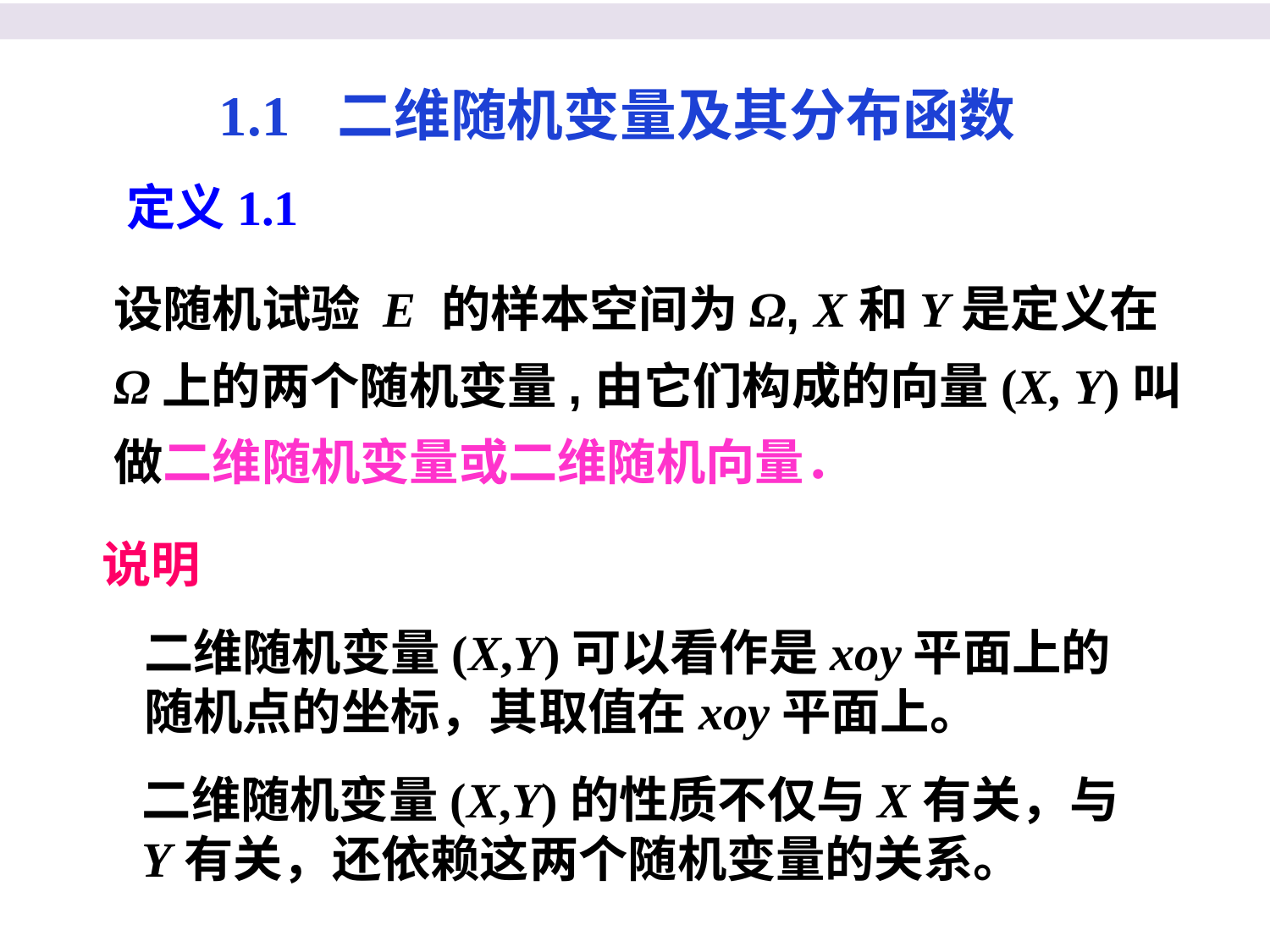

1.1 二维随机变量及其分布函数
定义1.1
设随机试验 E 的样本空间为Ω, X和Y是定义在Ω上的两个随机变量,由它们构成的向量(X, Y)叫做二维随机变量或二维随机向量．
说明
二维随机变量(X,Y)可以看作是xoy平面上的随机点的坐标，其取值在xoy平面上。
二维随机变量(X,Y)的性质不仅与X有关，与Y有关，还依赖这两个随机变量的关系。